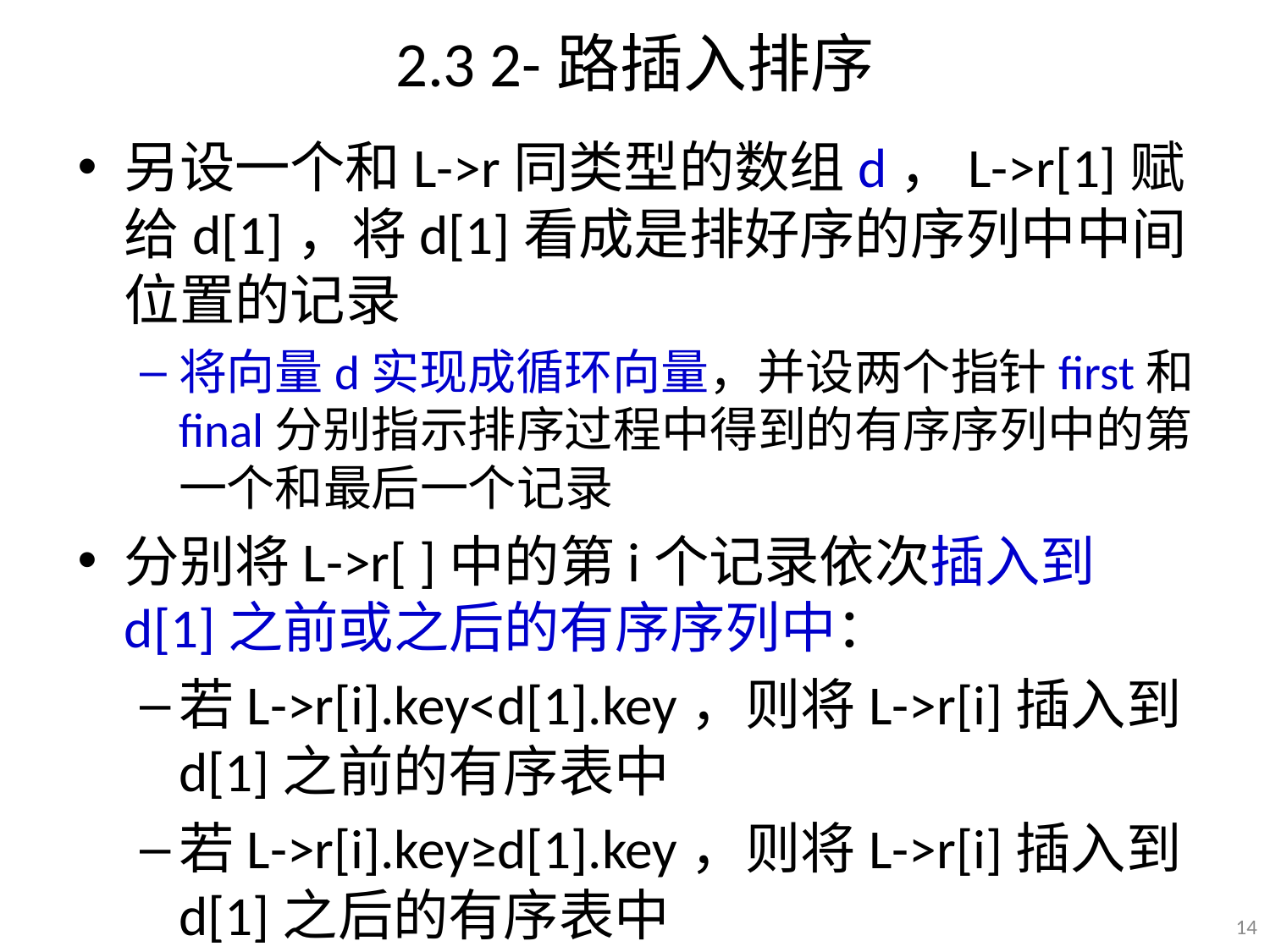

# 2.3 2-路插入排序
另设一个和L->r同类型的数组d，L->r[1]赋给d[1]，将d[1]看成是排好序的序列中中间位置的记录
将向量d实现成循环向量，并设两个指针first和final分别指示排序过程中得到的有序序列中的第一个和最后一个记录
分别将L->r[ ]中的第i个记录依次插入到d[1]之前或之后的有序序列中：
若L->r[i].key<d[1].key，则将L->r[i]插入到d[1]之前的有序表中
若L->r[i].key≥d[1].key，则将L->r[i]插入到d[1]之后的有序表中
14